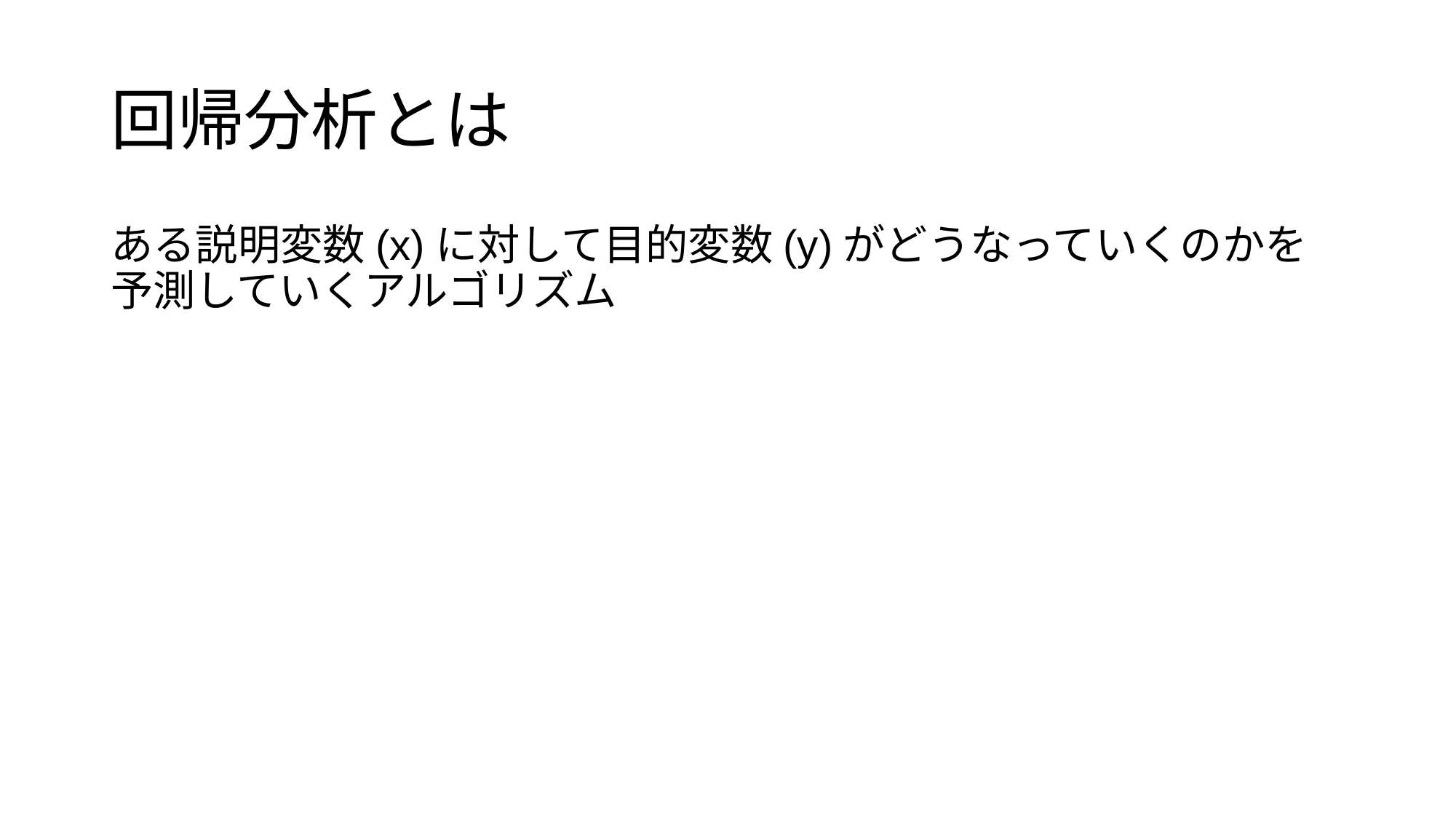

# 回帰分析とは
ある説明変数(x)に対して目的変数(y)がどうなっていくのかを予測していくアルゴリズム